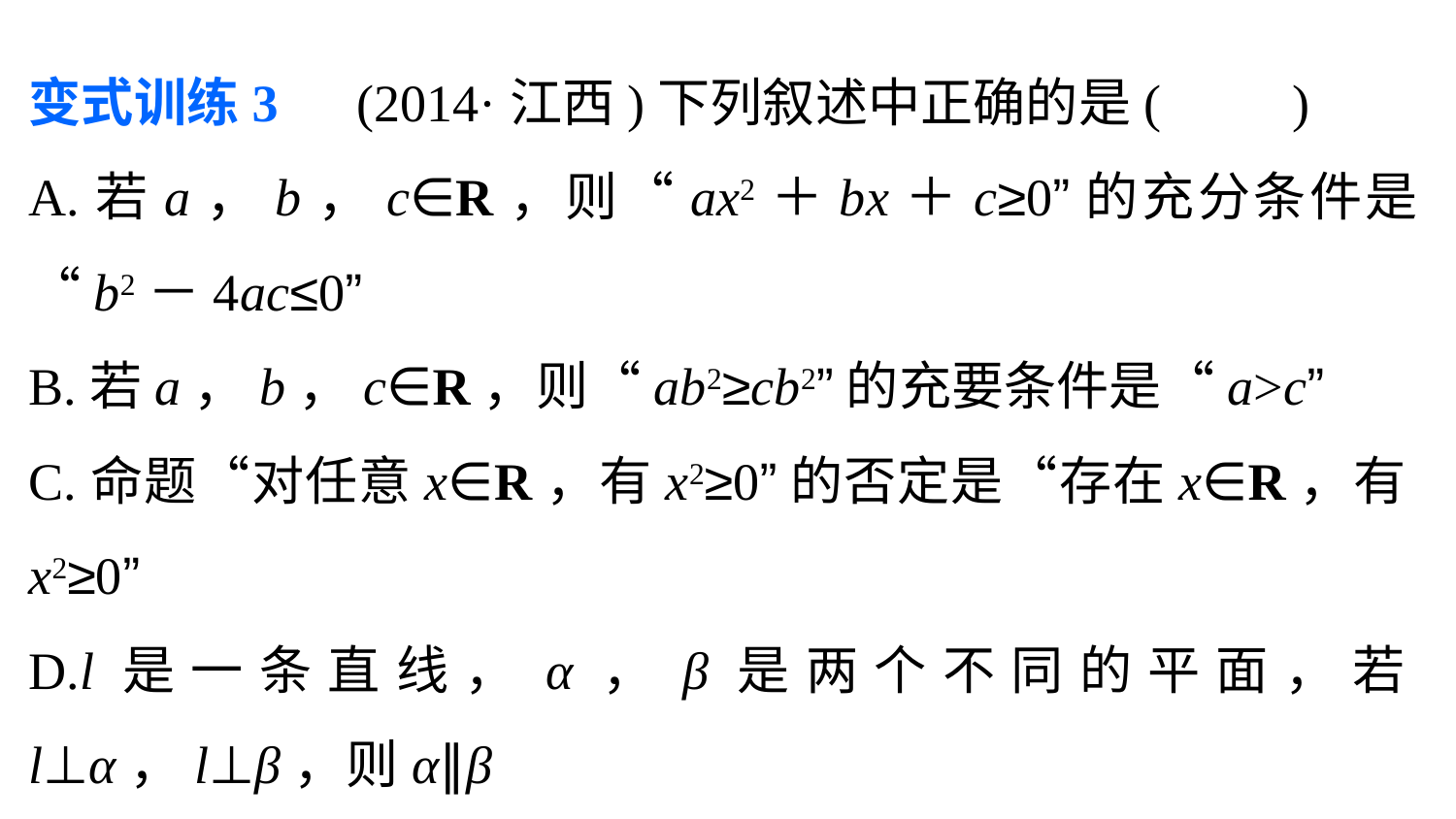

变式训练3　(2014·江西)下列叙述中正确的是(　　)
A.若a，b，c∈R，则“ax2＋bx＋c≥0”的充分条件是“b2－4ac≤0”
B.若a，b，c∈R，则“ab2≥cb2”的充要条件是“a>c”
C.命题“对任意x∈R，有x2≥0”的否定是“存在x∈R，有x2≥0”
D.l是一条直线，α，β是两个不同的平面，若l⊥α，l⊥β，则α∥β